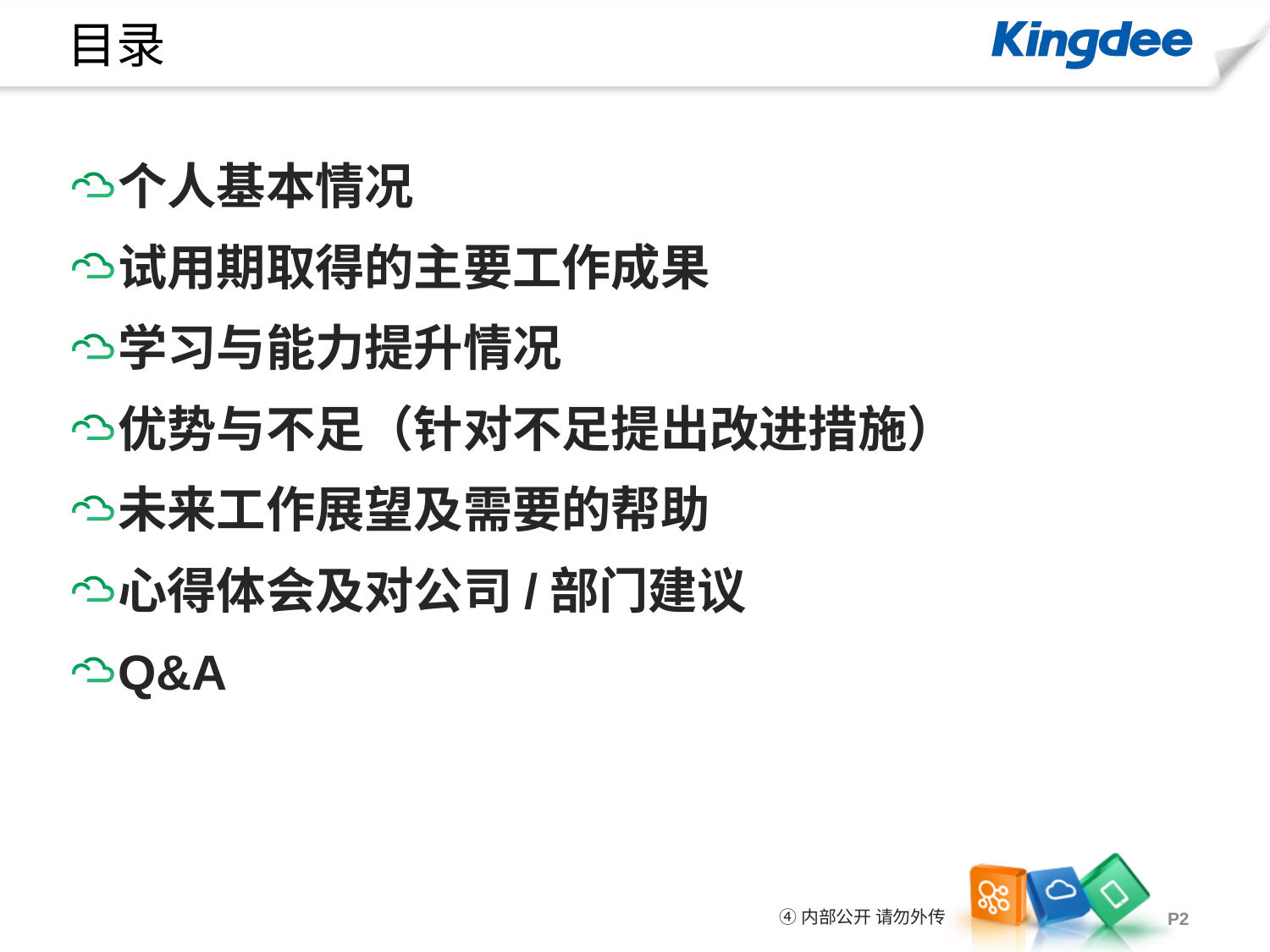

# 目录
个人基本情况
试用期取得的主要工作成果
学习与能力提升情况
优势与不足（针对不足提出改进措施）
未来工作展望及需要的帮助
心得体会及对公司/部门建议
Q&A